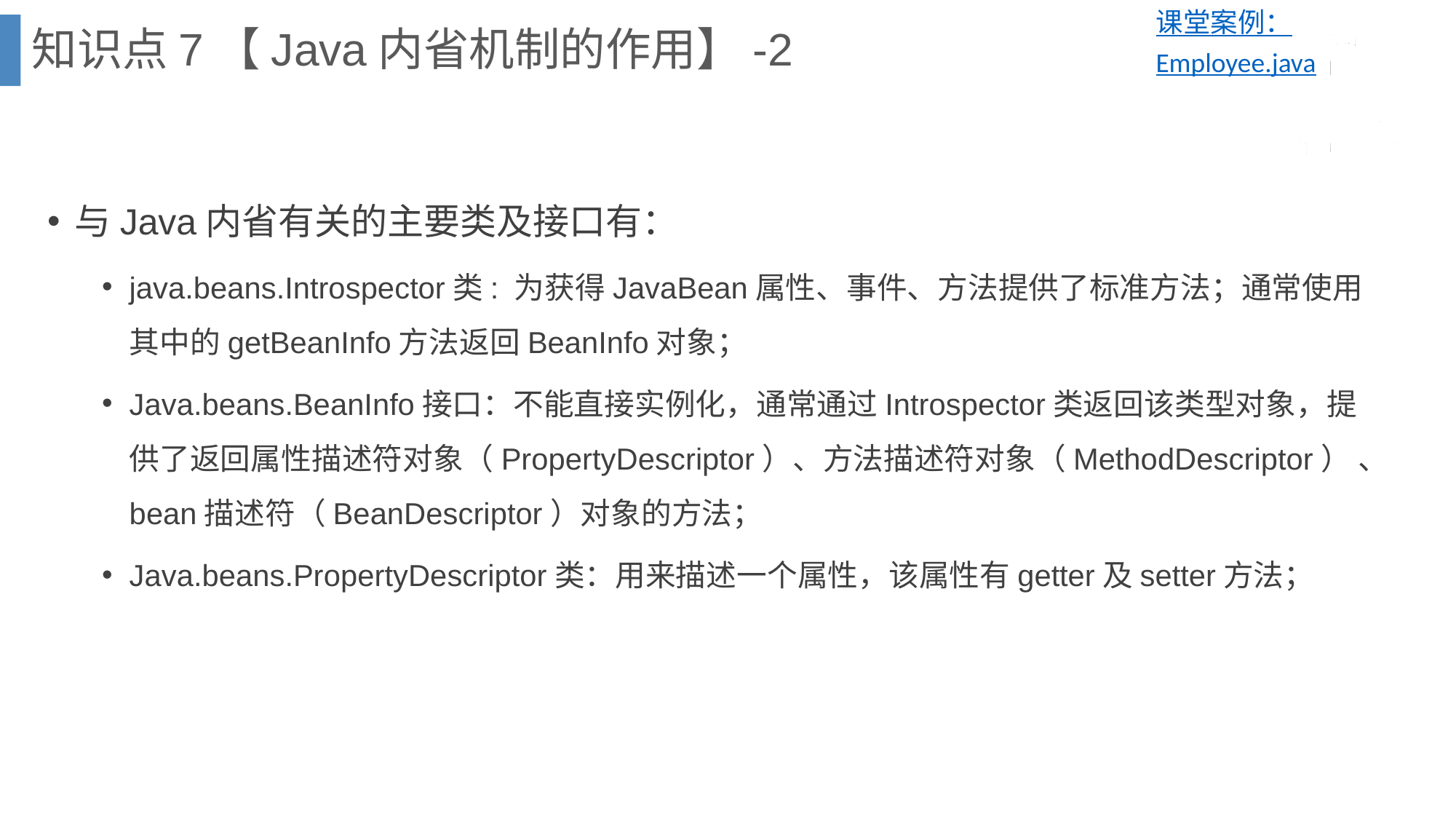

课堂案例：Employee.java
知识点7【Java内省机制的作用】-2
与Java内省有关的主要类及接口有：
java.beans.Introspector类: 为获得JavaBean属性、事件、方法提供了标准方法；通常使用其中的getBeanInfo方法返回BeanInfo对象；
Java.beans.BeanInfo接口：不能直接实例化，通常通过Introspector类返回该类型对象，提供了返回属性描述符对象（PropertyDescriptor）、方法描述符对象（MethodDescriptor） 、bean描述符（BeanDescriptor）对象的方法；
Java.beans.PropertyDescriptor类：用来描述一个属性，该属性有getter及setter方法；